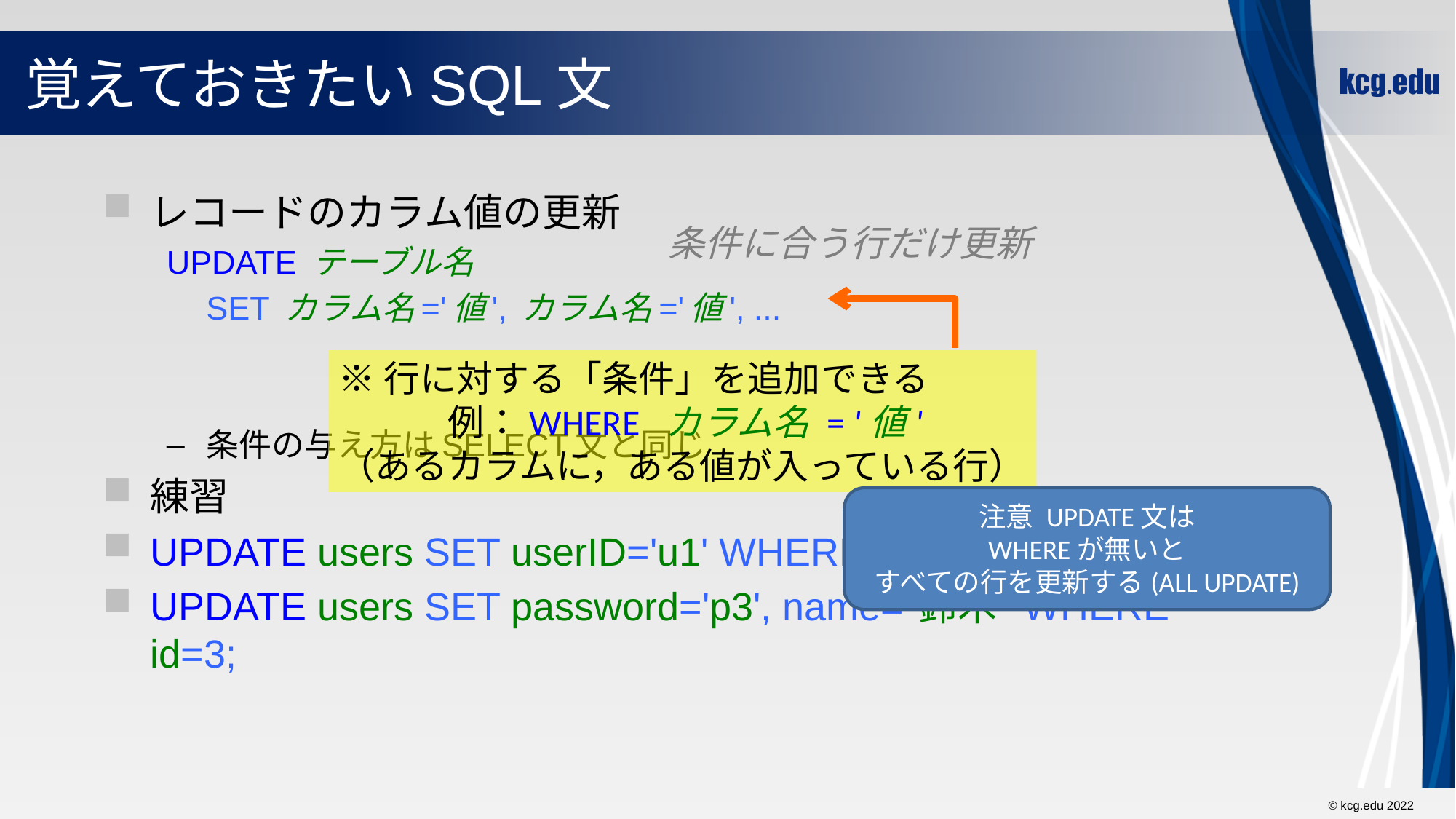

# 覚えておきたいSQL文
レコードのカラム値の更新
UPDATE テーブル名
		SET カラム名='値', カラム名='値', ...

条件の与え方はSELECT文と同じ
練習
UPDATE users SET userID='u1' WHERE id=1;
UPDATE users SET password='p3', name='鈴木' WHERE id=3;

条件に合う行だけ更新

※行に対する「条件」を追加できる
	例：WHERE  カラム名 = '値'
（あるカラムに，ある値が入っている行）
注意 UPDATE文は
WHEREが無いと
すべての行を更新する(ALL UPDATE)